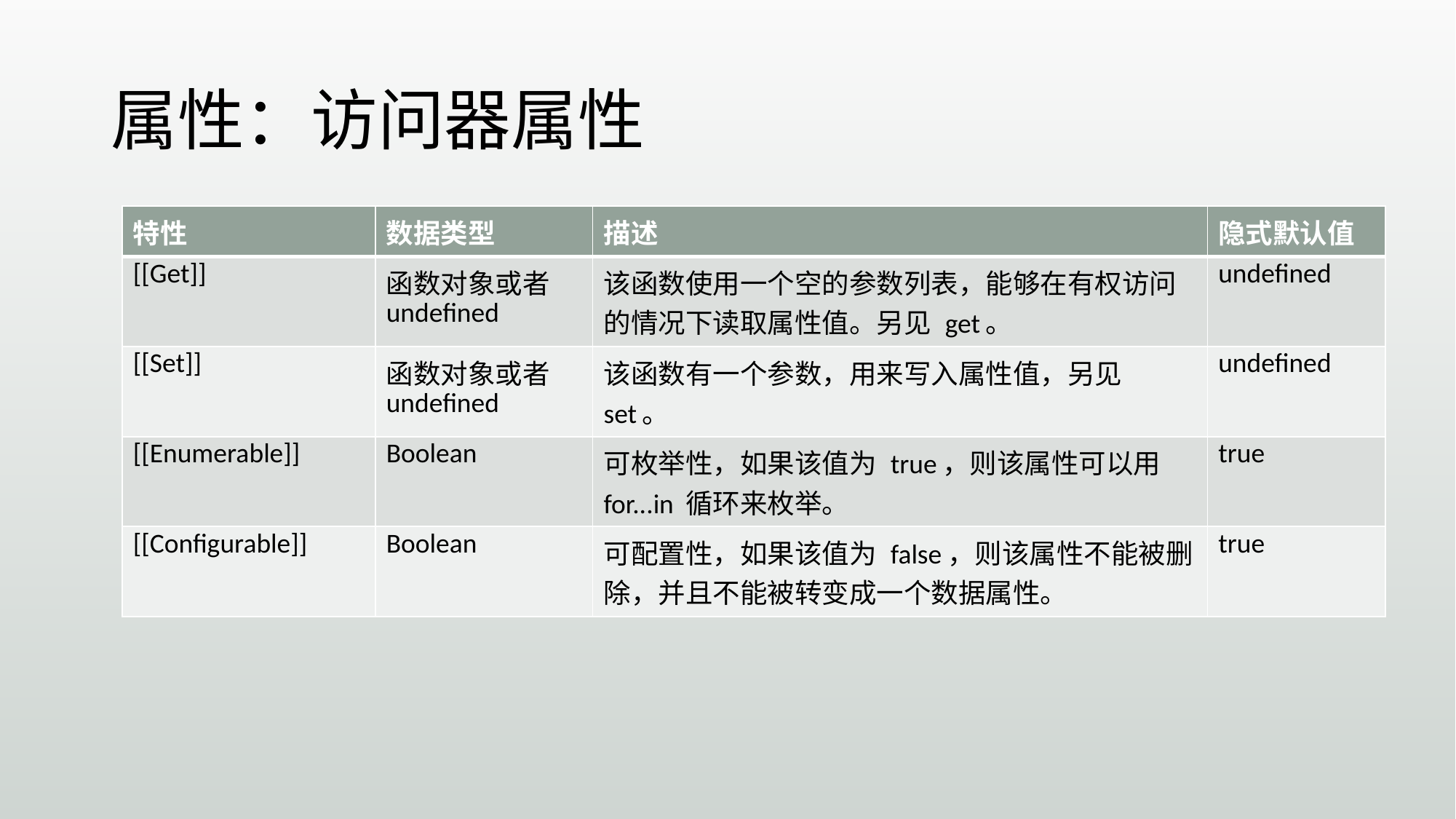

# 属性：访问器属性
| 特性 | 数据类型 | 描述 | 隐式默认值 |
| --- | --- | --- | --- |
| [[Get]] | 函数对象或者 undefined | 该函数使用一个空的参数列表，能够在有权访问的情况下读取属性值。另见 get。 | undefined |
| [[Set]] | 函数对象或者 undefined | 该函数有一个参数，用来写入属性值，另见 set。 | undefined |
| [[Enumerable]] | Boolean | 可枚举性，如果该值为 true，则该属性可以用 for...in 循环来枚举。 | true |
| [[Configurable]] | Boolean | 可配置性，如果该值为 false，则该属性不能被删除，并且不能被转变成一个数据属性。 | true |